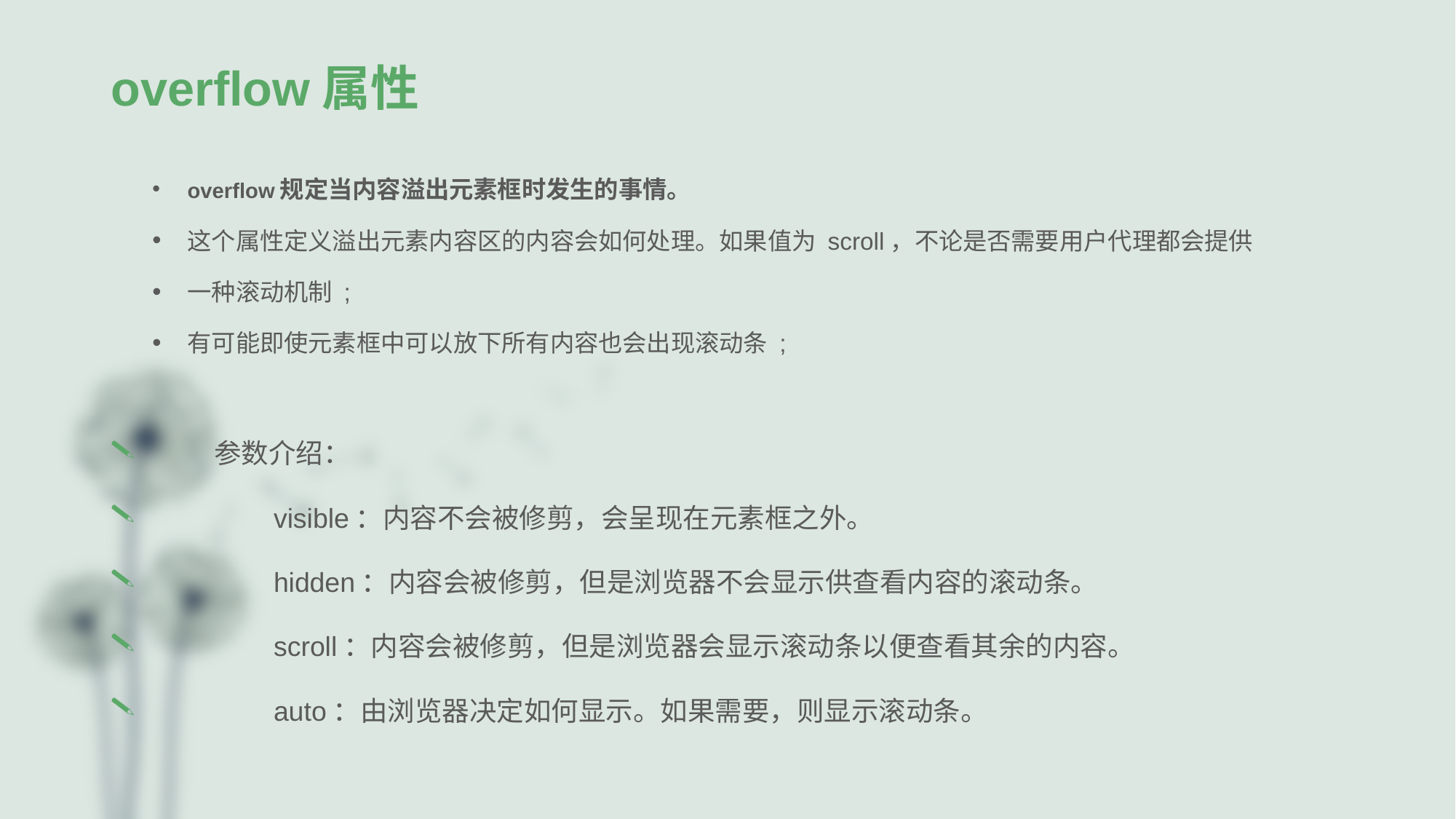

# overflow属性
overflow规定当内容溢出元素框时发生的事情。
这个属性定义溢出元素内容区的内容会如何处理。如果值为 scroll，不论是否需要用户代理都会提供
一种滚动机制 ;
有可能即使元素框中可以放下所有内容也会出现滚动条 ;

       参数介绍：
	visible：内容不会被修剪，会呈现在元素框之外。
	hidden：内容会被修剪，但是浏览器不会显示供查看内容的滚动条。
	scroll：内容会被修剪，但是浏览器会显示滚动条以便查看其余的内容。
	auto：由浏览器决定如何显示。如果需要，则显示滚动条。